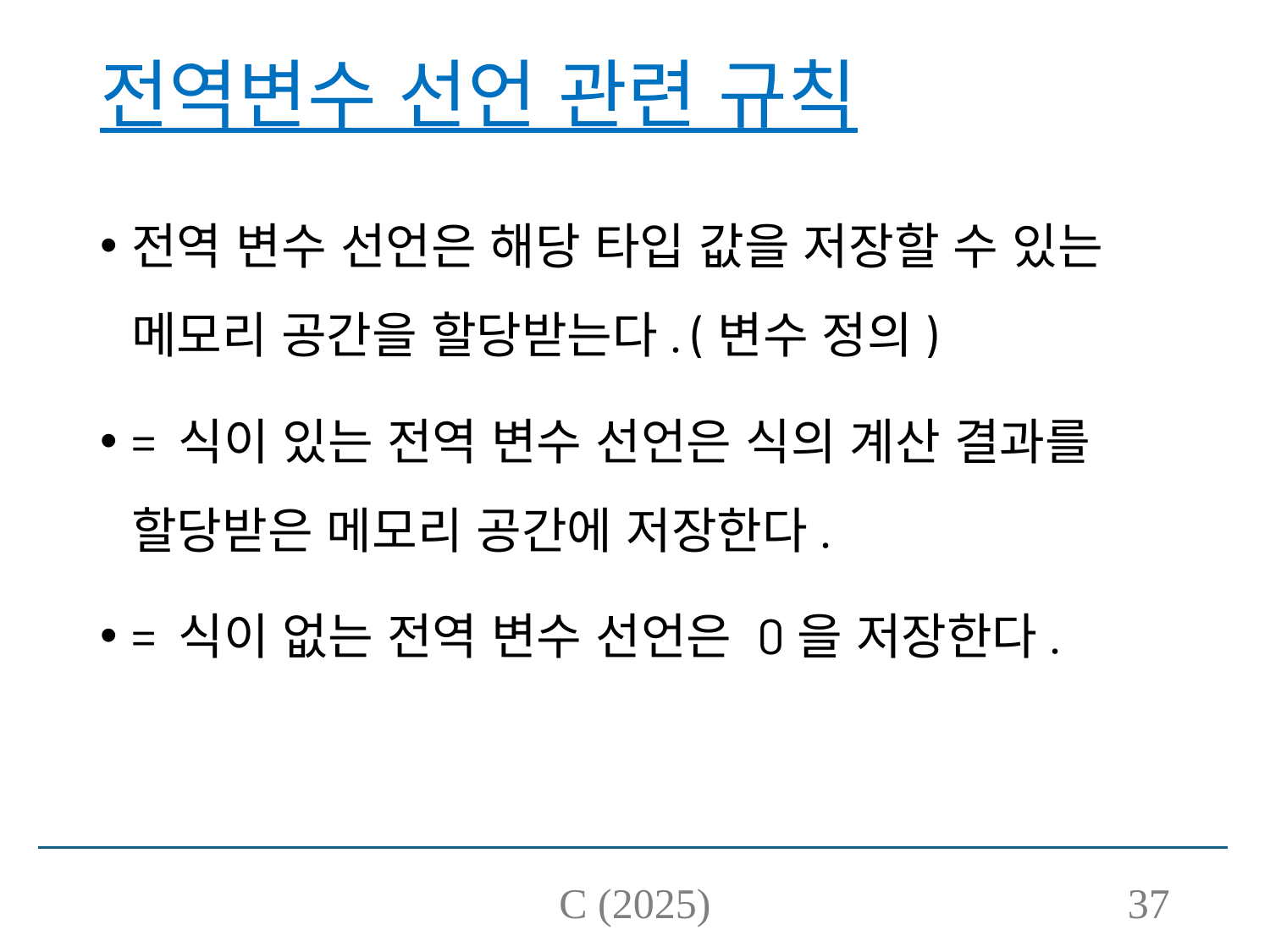

# 전역변수 선언 관련 규칙
전역 변수 선언은 해당 타입 값을 저장할 수 있는 메모리 공간을 할당받는다. (변수 정의)
= 식이 있는 전역 변수 선언은 식의 계산 결과를 할당받은 메모리 공간에 저장한다.
= 식이 없는 전역 변수 선언은 0을 저장한다.
C (2025)
37